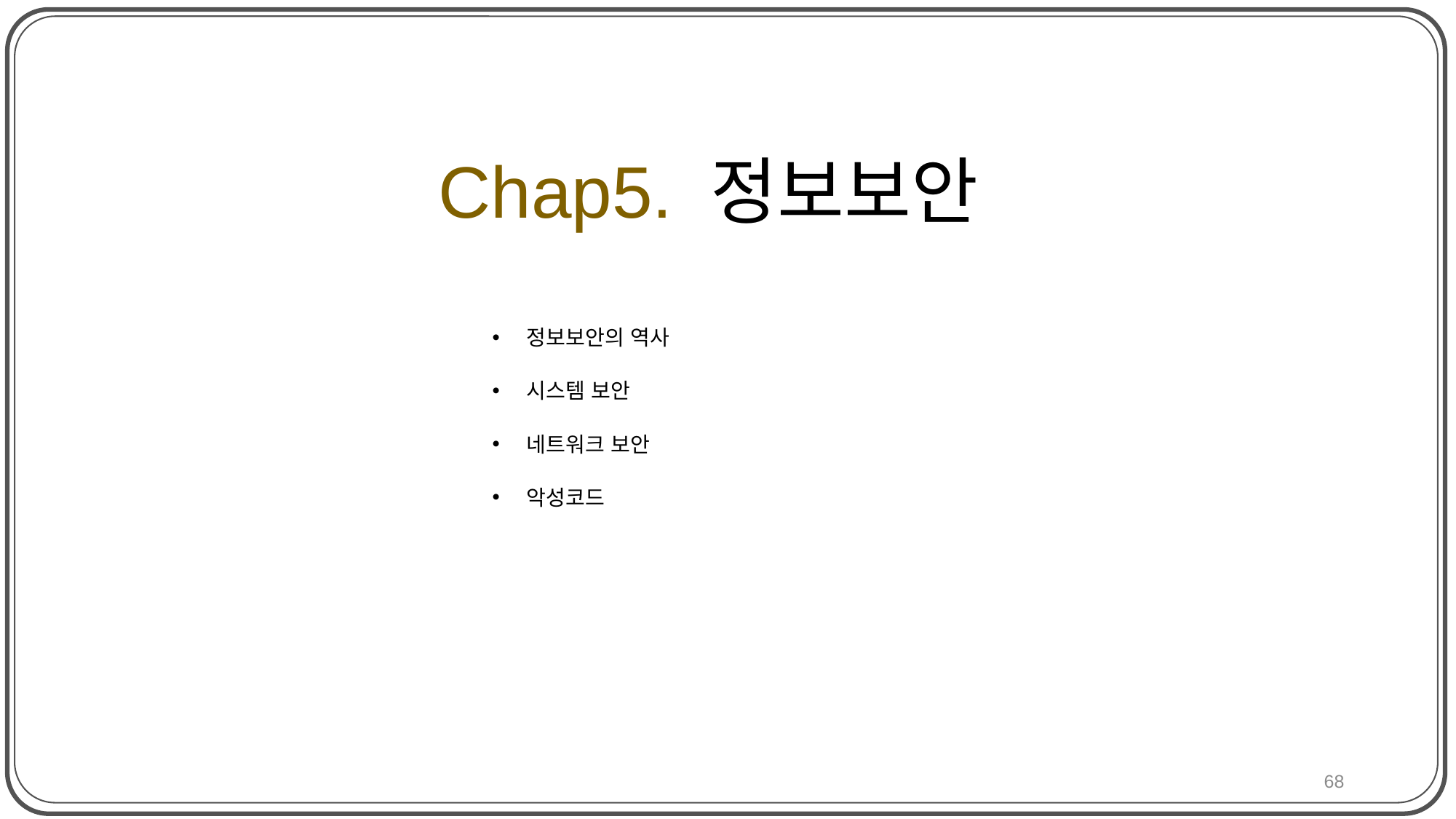

# Chap5. 정보보안
정보보안의 역사
시스템 보안
네트워크 보안
악성코드
68